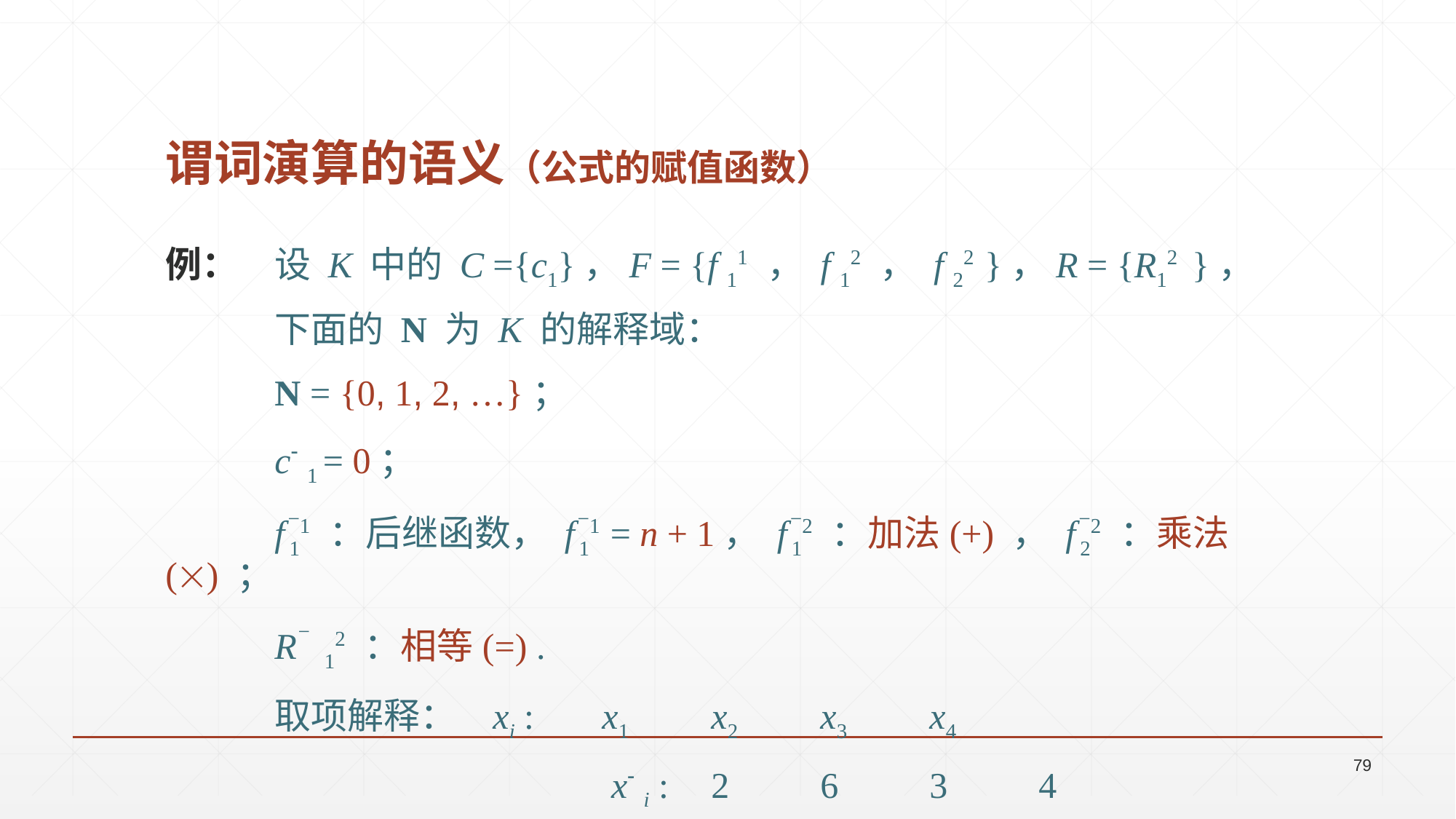

# 谓词演算的语义（公式的赋值函数）
例：	设 K 中的 C ={c1}，F = {f 11  ， f 12  ， f 22  }，R = {R12  }，
	下面的 N 为 K 的解释域：
	N = {0, 1, 2, …}；
	c− 1 = 0；
	f −     11 ：后继函数， f −     11 = n + 1， f −     12 ：加法(+) ， f −     22 ：乘法(×) ；
	R−   12 ：相等(=) .
	取项解释：	xi :	x1	x2	x3	x4
				 x− i :	2	6	3	4
79